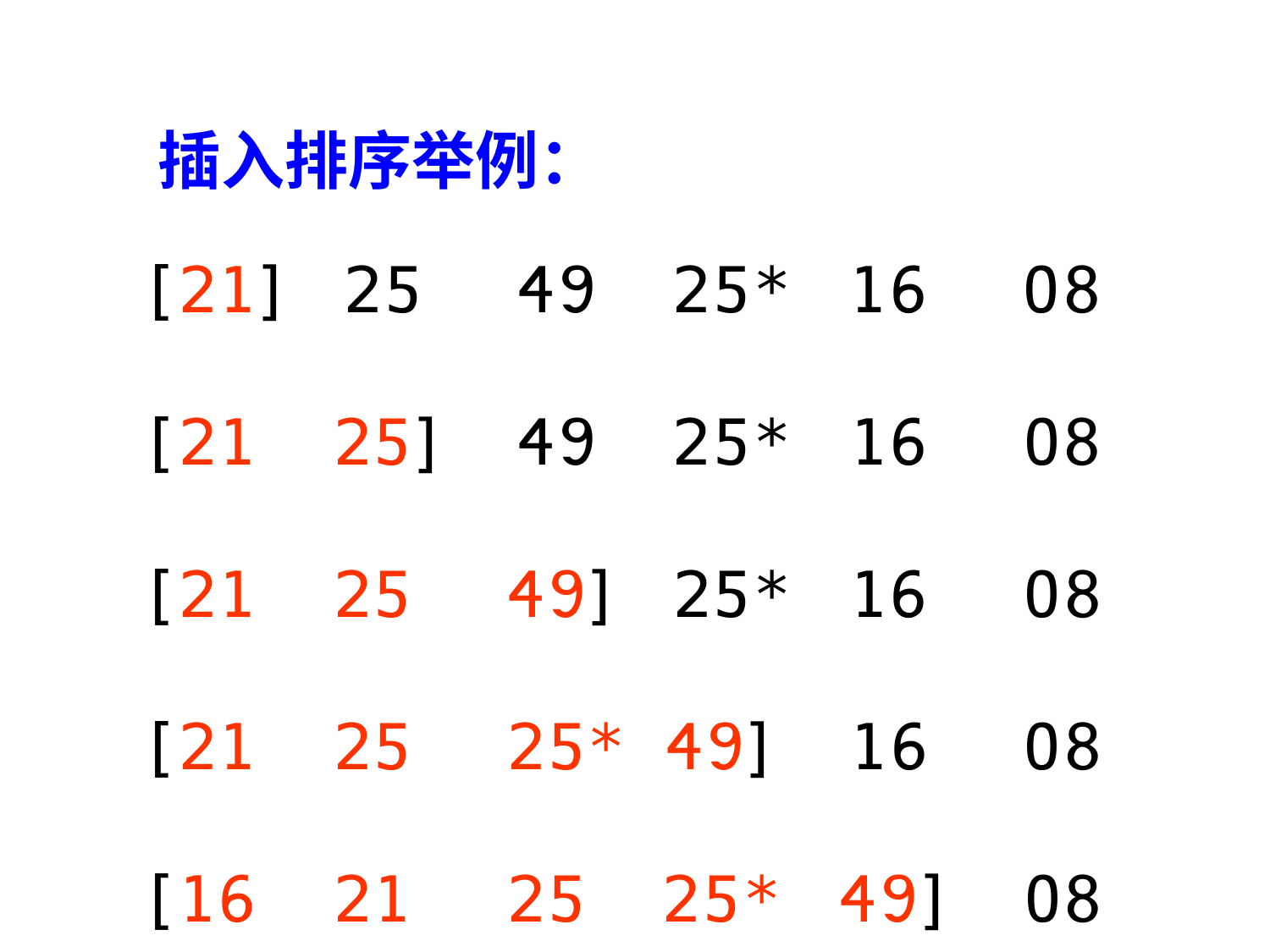

# 插入排序举例：
    [21]   25     49    25*   16     08
    [21    25]    49    25*   16     08
    [21    25     49]   25*   16     08
    [21    25     25*  49]    16     08
    [16    21     25    25*   49]    08
    [08    16     21    25     25*   49]